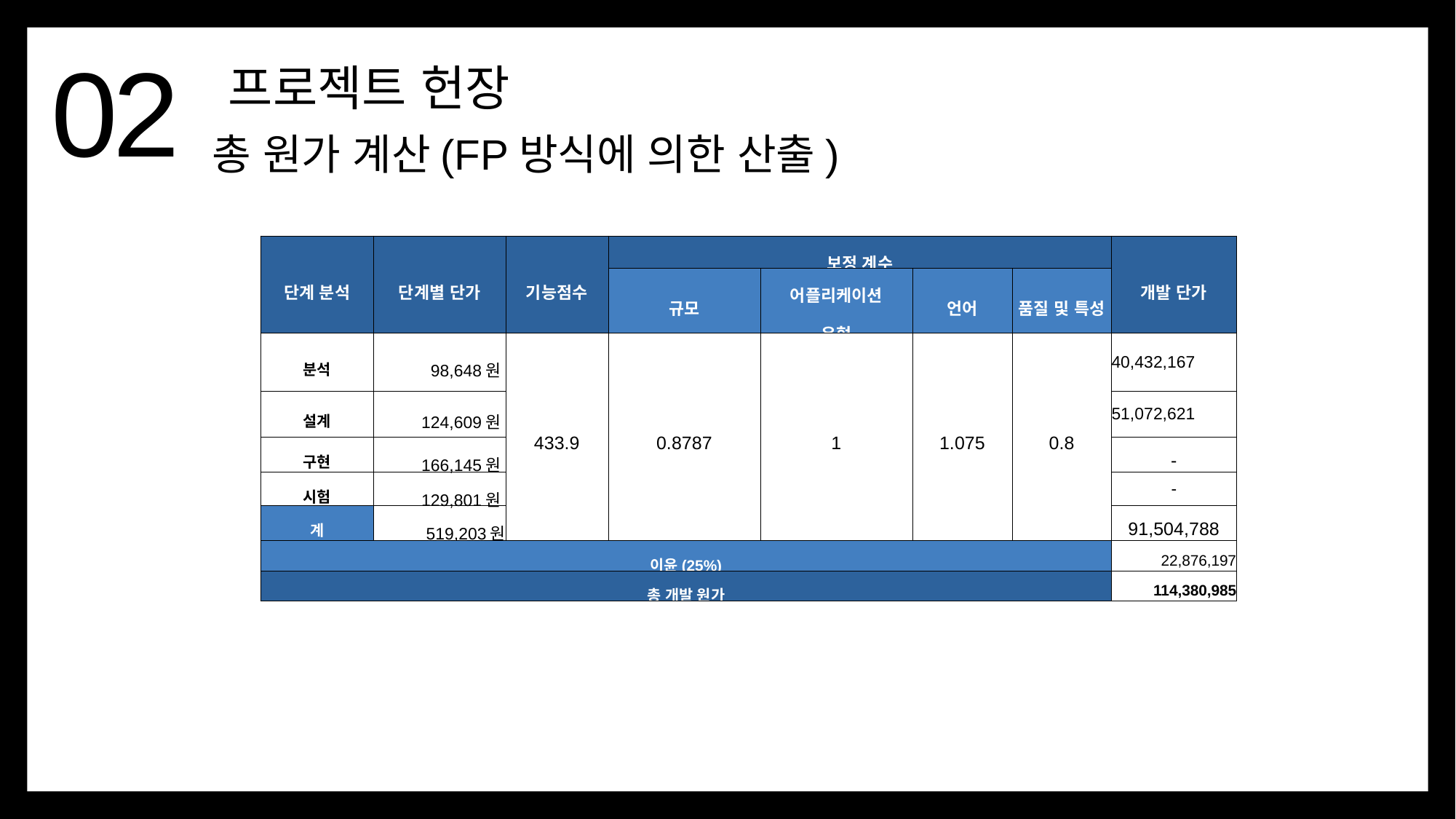

02
프로젝트 헌장
총 원가 계산(FP방식에 의한 산출)
| 단계 분석 | 단계별 단가 | 기능점수 | 보정 계수 |  |  |  | 개발 단가 |
| --- | --- | --- | --- | --- | --- | --- | --- |
|  |  |  | 규모 | 어플리케이션 유형 | 언어 | 품질 및 특성 |  |
| 분석 | 98,648원 | 433.9 | 0.8787 | 1 | 1.075 | 0.8 | 40,432,167 |
| 설계 | 124,609원 |  |  |  |  |  | 51,072,621 |
| 구현 | 166,145원 |  |  |  |  |  | - |
| 시험 | 129,801원 |  |  |  |  |  | - |
| 계 | 519,203원 |  |  |  |  |  | 91,504,788 |
| 이윤(25%) |  |  |  |  |  |  | 22,876,197 |
| 총 개발 원가 |  |  |  |  |  |  | 114,380,985 |